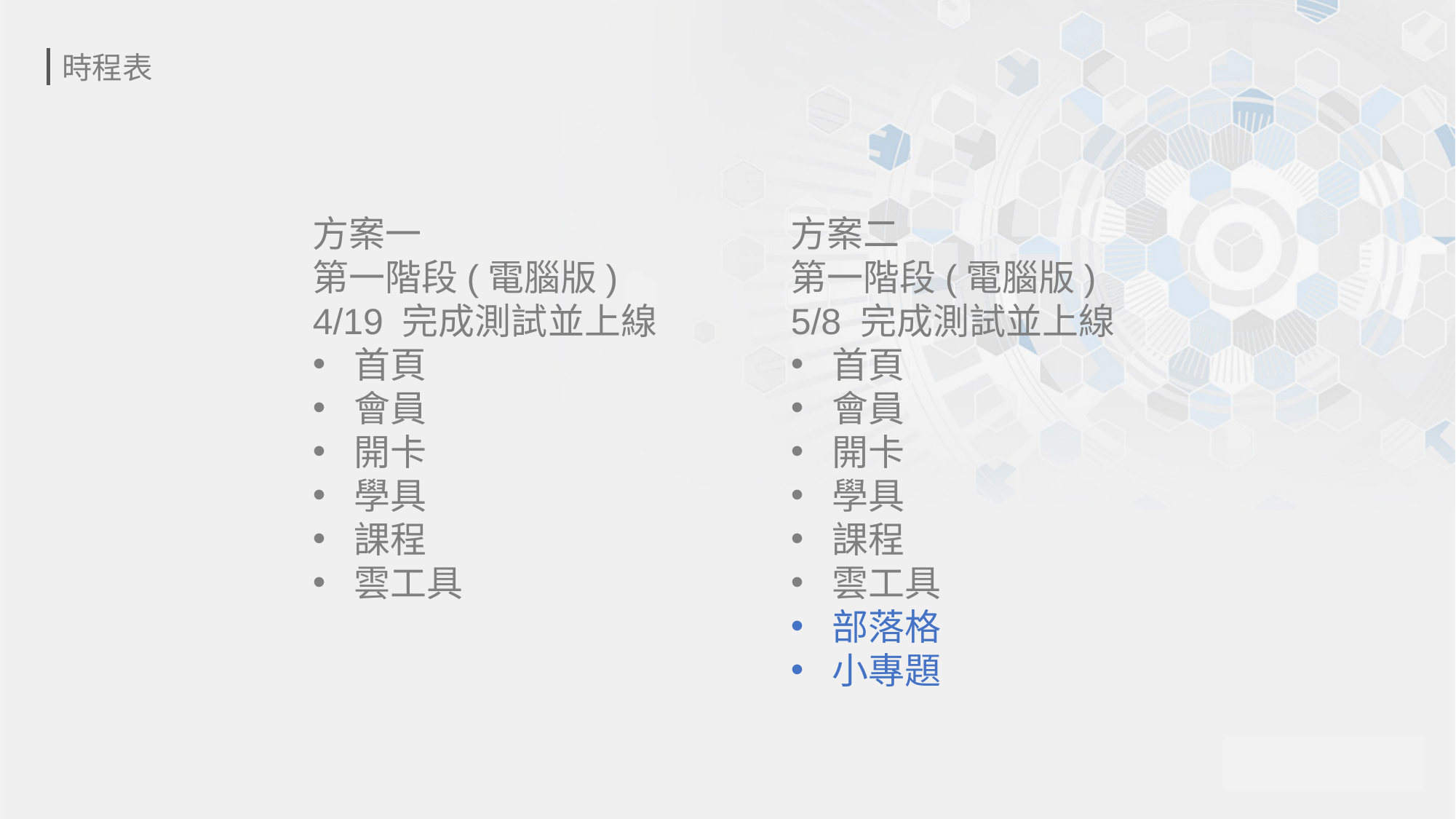

時程表

方案一
第一階段(電腦版)
4/19 完成測試並上線
首頁
會員
開卡
學具
課程
雲工具
方案二
第一階段(電腦版)
5/8 完成測試並上線
首頁
會員
開卡
學具
課程
雲工具
部落格
小專題